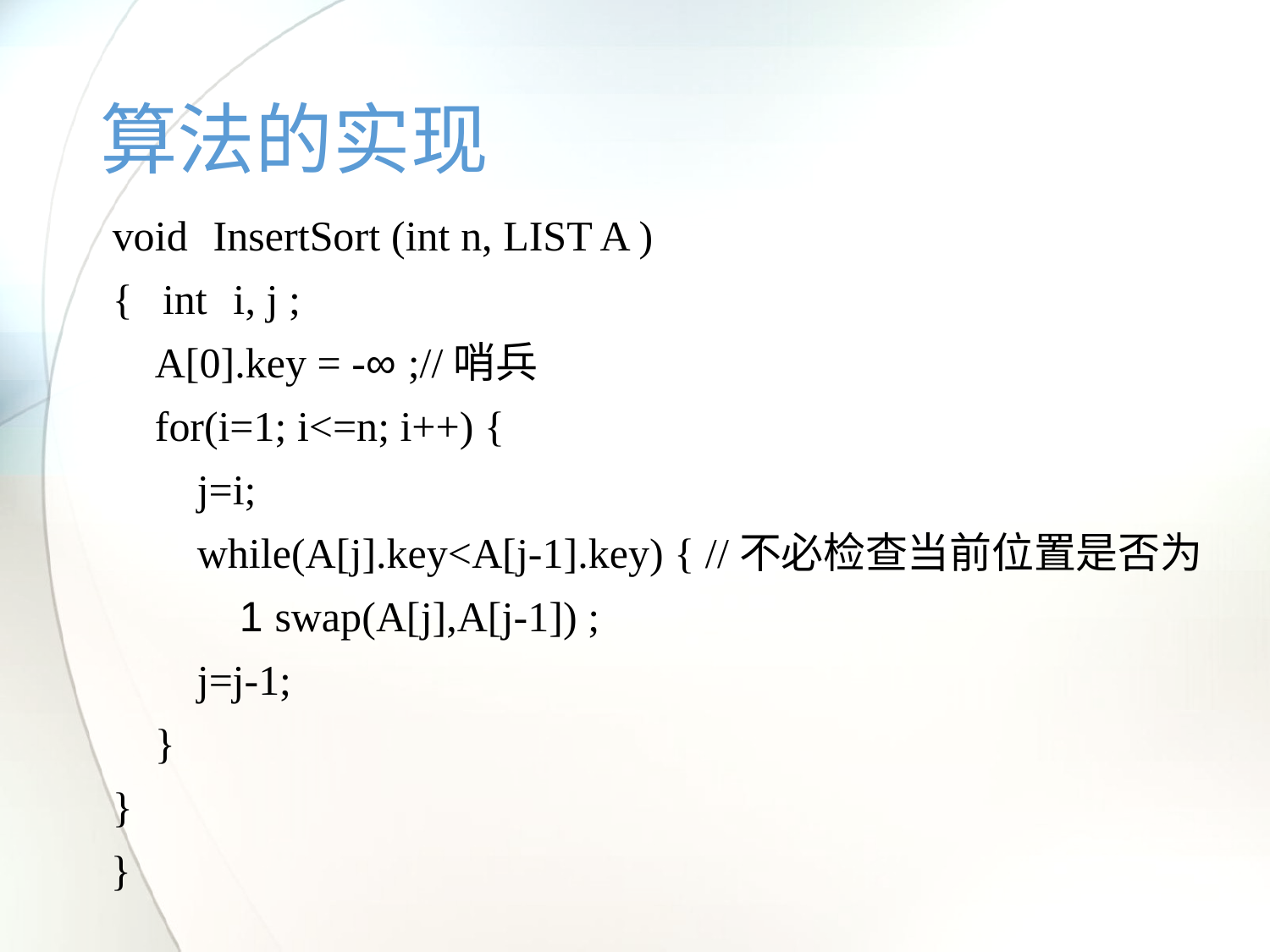

# 算法的实现
void	InsertSort (int n, LIST A )
{	int	i, j ;
A[0].key = -∞ ;//哨兵 for(i=1; i<=n; i++) {
j=i;
while(A[j].key<A[j-1].key) { //不必检查当前位置是否为1 swap(A[j],A[j-1]) ;
j=j-1;
}
}
}